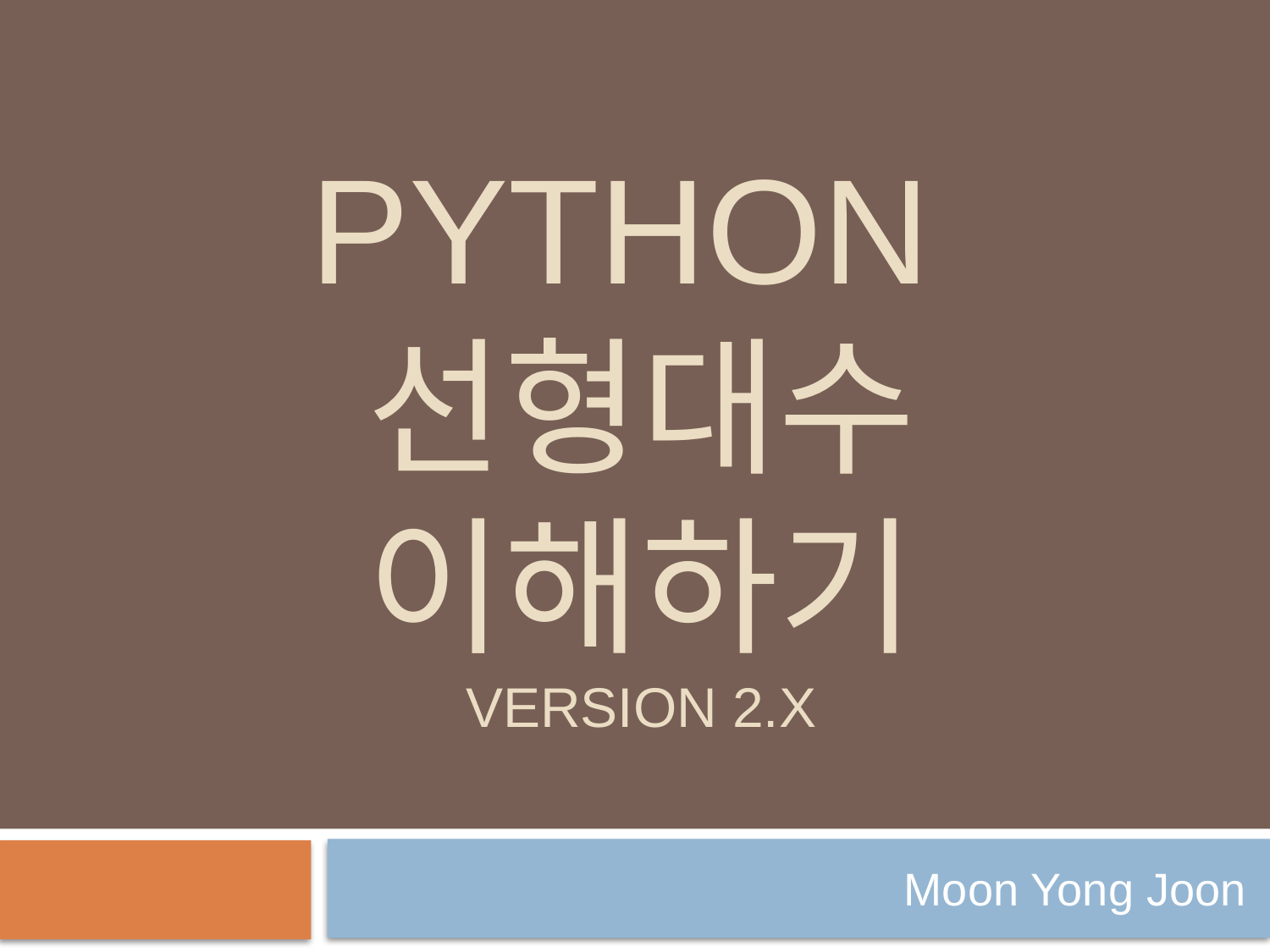

# Python 선형대수 이해하기 version 2.x
Moon Yong Joon